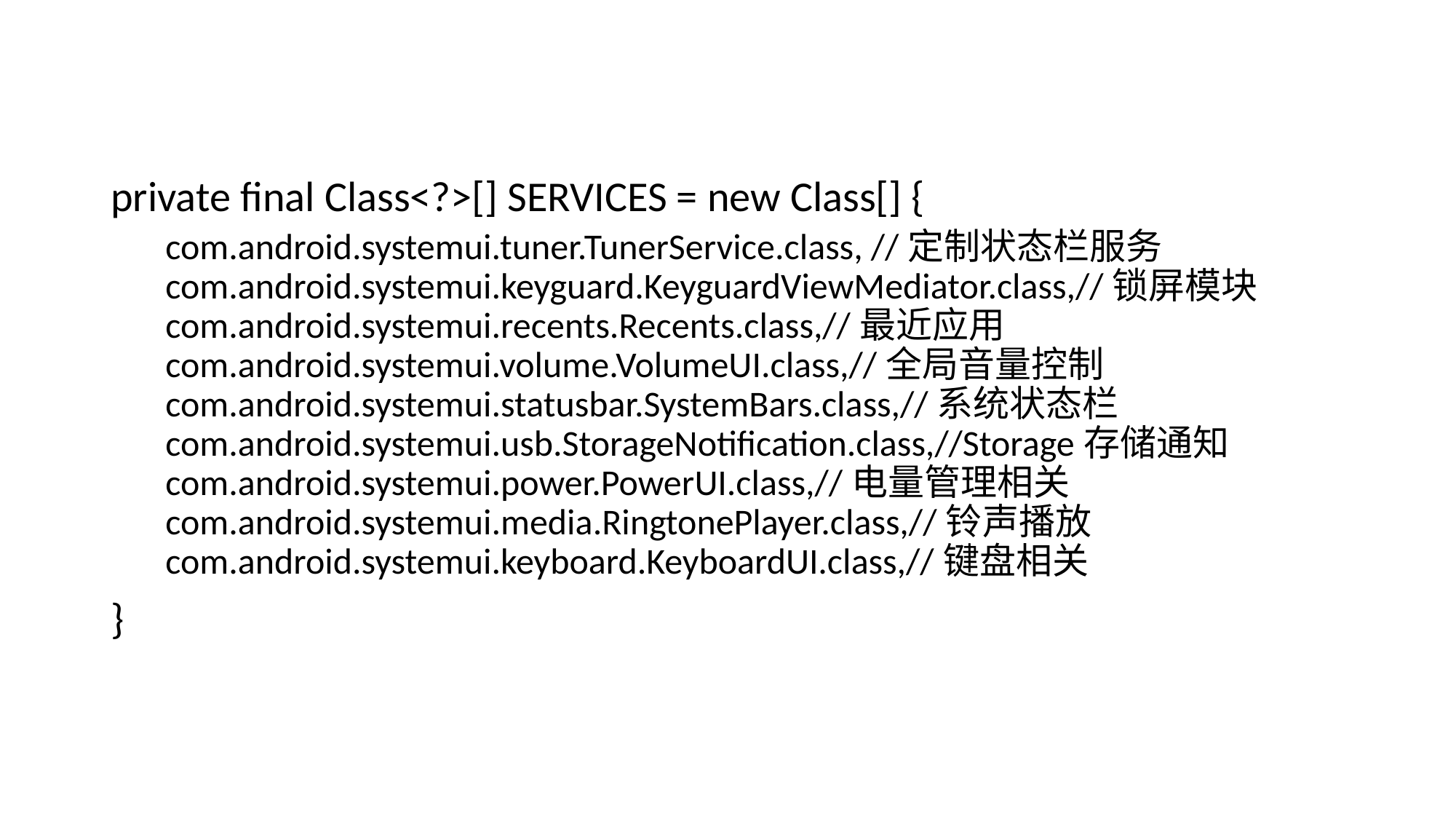

private final Class<?>[] SERVICES = new Class[] {
com.android.systemui.tuner.TunerService.class, //定制状态栏服务 com.android.systemui.keyguard.KeyguardViewMediator.class,//锁屏模块 com.android.systemui.recents.Recents.class,//最近应用 com.android.systemui.volume.VolumeUI.class,//全局音量控制 com.android.systemui.statusbar.SystemBars.class,//系统状态栏 com.android.systemui.usb.StorageNotification.class,//Storage存储通知 com.android.systemui.power.PowerUI.class,//电量管理相关 com.android.systemui.media.RingtonePlayer.class,//铃声播放 com.android.systemui.keyboard.KeyboardUI.class,//键盘相关
}